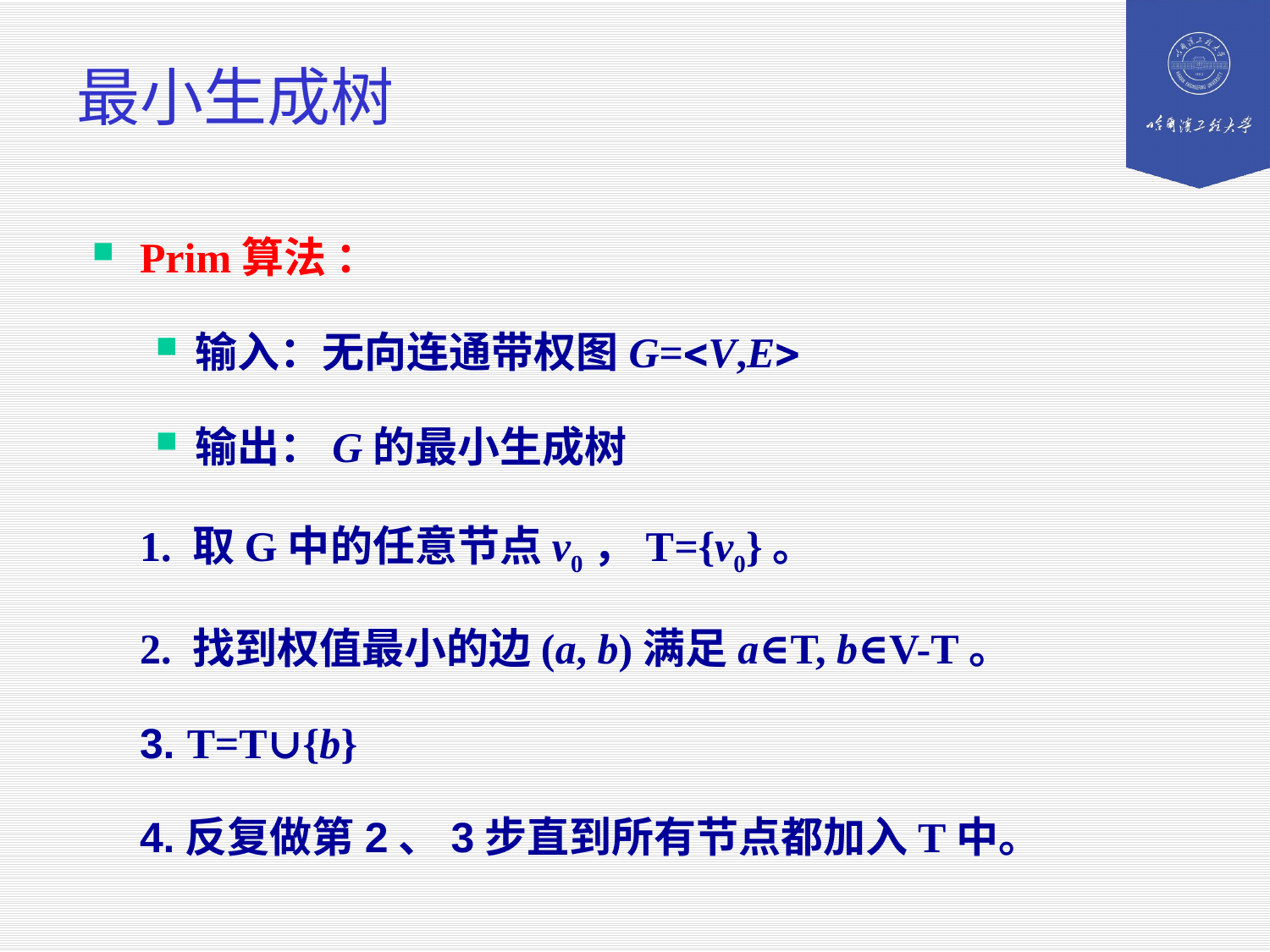

# 最小生成树
Prim算法 ：
输入：无向连通带权图G=<V,E>
输出：G的最小生成树
	1. 取G中的任意节点v0，T={v0}。
	2. 找到权值最小的边(a, b)满足a∈T, b∈V-T。
	3. T=T∪{b}
	4.反复做第2、3步直到所有节点都加入T中。